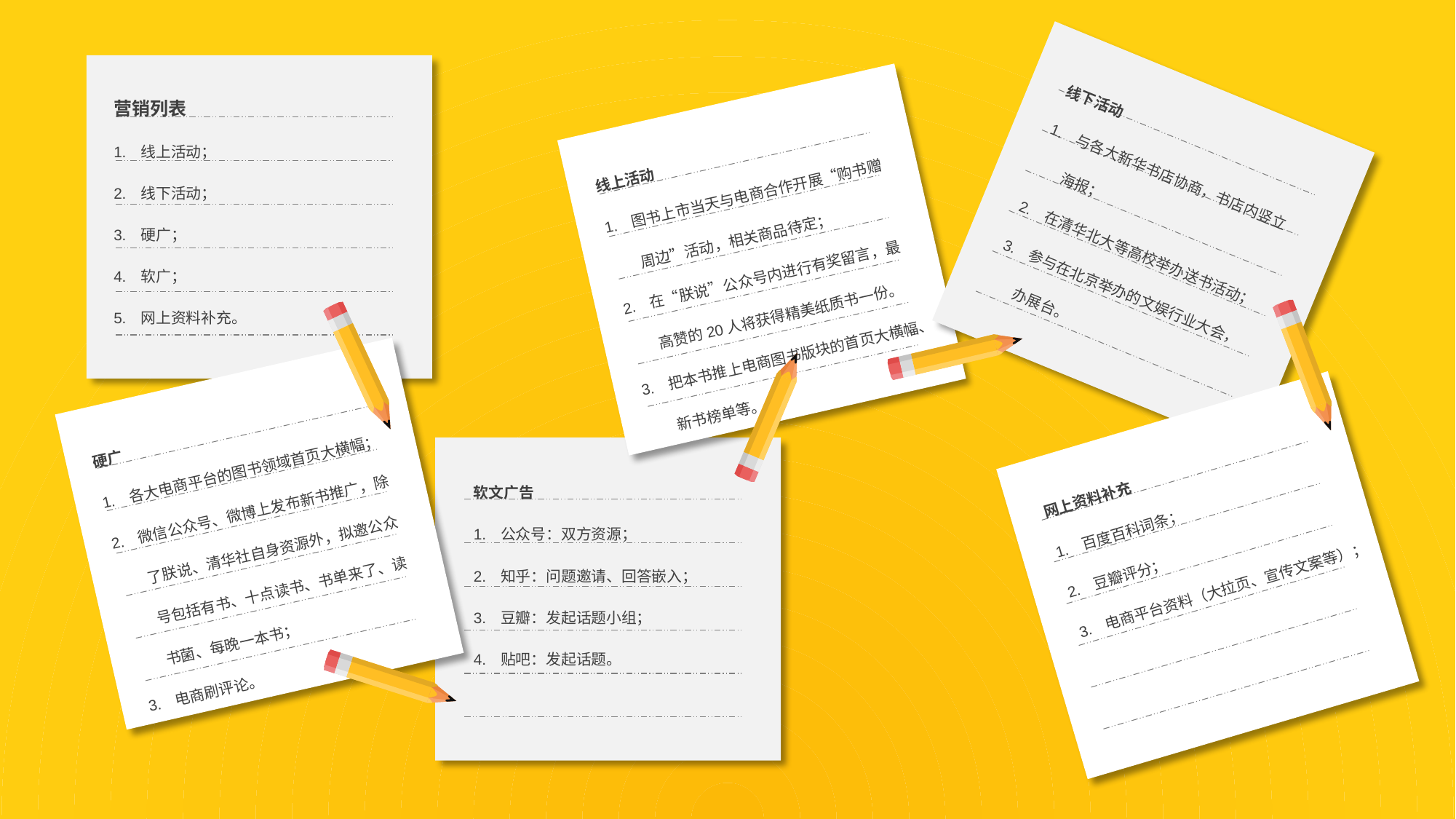

营销列表
线上活动；
线下活动；
硬广；
软广；
网上资料补充。

线下活动
与各大新华书店协商，书店内竖立海报；
在清华北大等高校举办送书活动；
参与在北京举办的文娱行业大会，办展台。

线上活动
图书上市当天与电商合作开展“购书赠周边”活动，相关商品待定；
在“朕说”公众号内进行有奖留言，最高赞的20人将获得精美纸质书一份。
把本书推上电商图书版块的首页大横幅、新书榜单等。

硬广
各大电商平台的图书领域首页大横幅；
微信公众号、微博上发布新书推广，除了朕说、清华社自身资源外，拟邀公众号包括有书、十点读书、书单来了、读书菌、每晚一本书；
电商刷评论。

网上资料补充
百度百科词条；
豆瓣评分；
电商平台资料（大拉页、宣传文案等）；

软文广告
公众号：双方资源；
知乎：问题邀请、回答嵌入；
豆瓣：发起话题小组；
贴吧：发起话题。